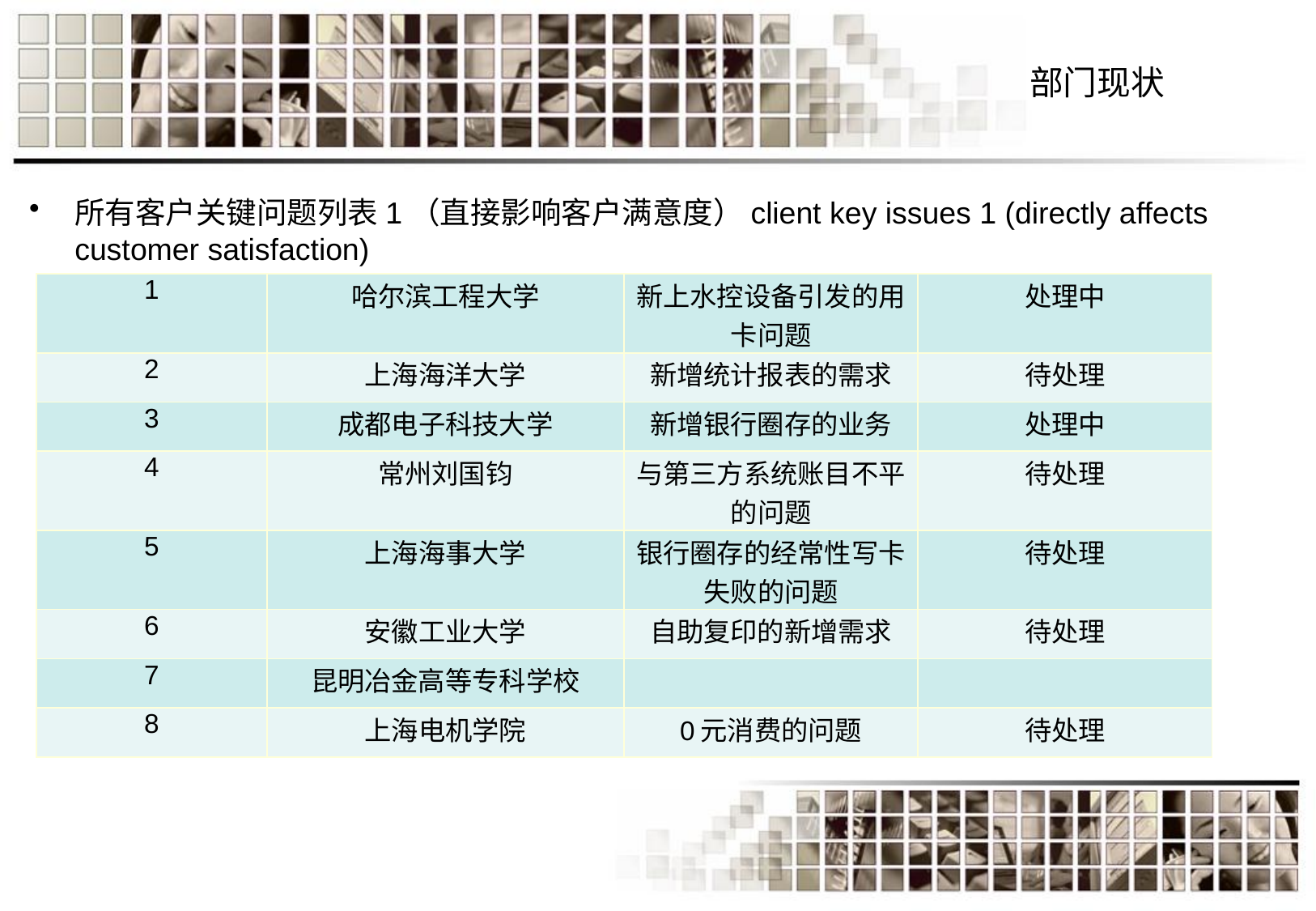

# 部门现状
所有客户关键问题列表1（直接影响客户满意度）client key issues 1 (directly affects customer satisfaction)
| 1 | 哈尔滨工程大学 | 新上水控设备引发的用卡问题 | 处理中 |
| --- | --- | --- | --- |
| 2 | 上海海洋大学 | 新增统计报表的需求 | 待处理 |
| 3 | 成都电子科技大学 | 新增银行圈存的业务 | 处理中 |
| 4 | 常州刘国钧 | 与第三方系统账目不平的问题 | 待处理 |
| 5 | 上海海事大学 | 银行圈存的经常性写卡失败的问题 | 待处理 |
| 6 | 安徽工业大学 | 自助复印的新增需求 | 待处理 |
| 7 | 昆明冶金高等专科学校 |  |  |
| 8 | 上海电机学院 | 0元消费的问题 | 待处理 |